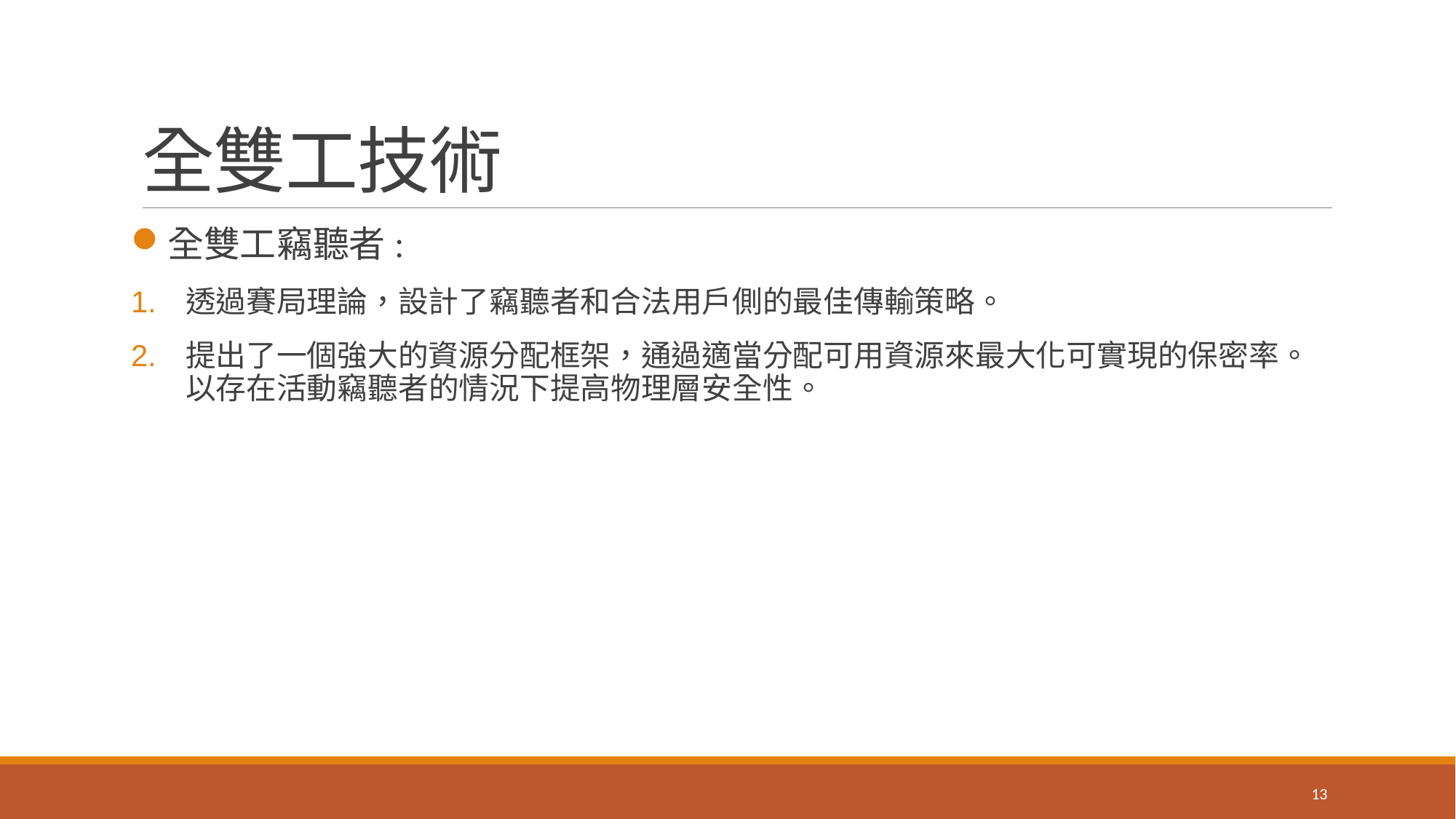

# 全雙工技術
全雙工竊聽者:
透過賽局理論，設計了竊聽者和合法用戶側的最佳傳輸策略。
提出了一個強大的資源分配框架，通過適當分配可用資源來最大化可實現的保密率。以存在活動竊聽者的情況下提高物理層安全性。
13